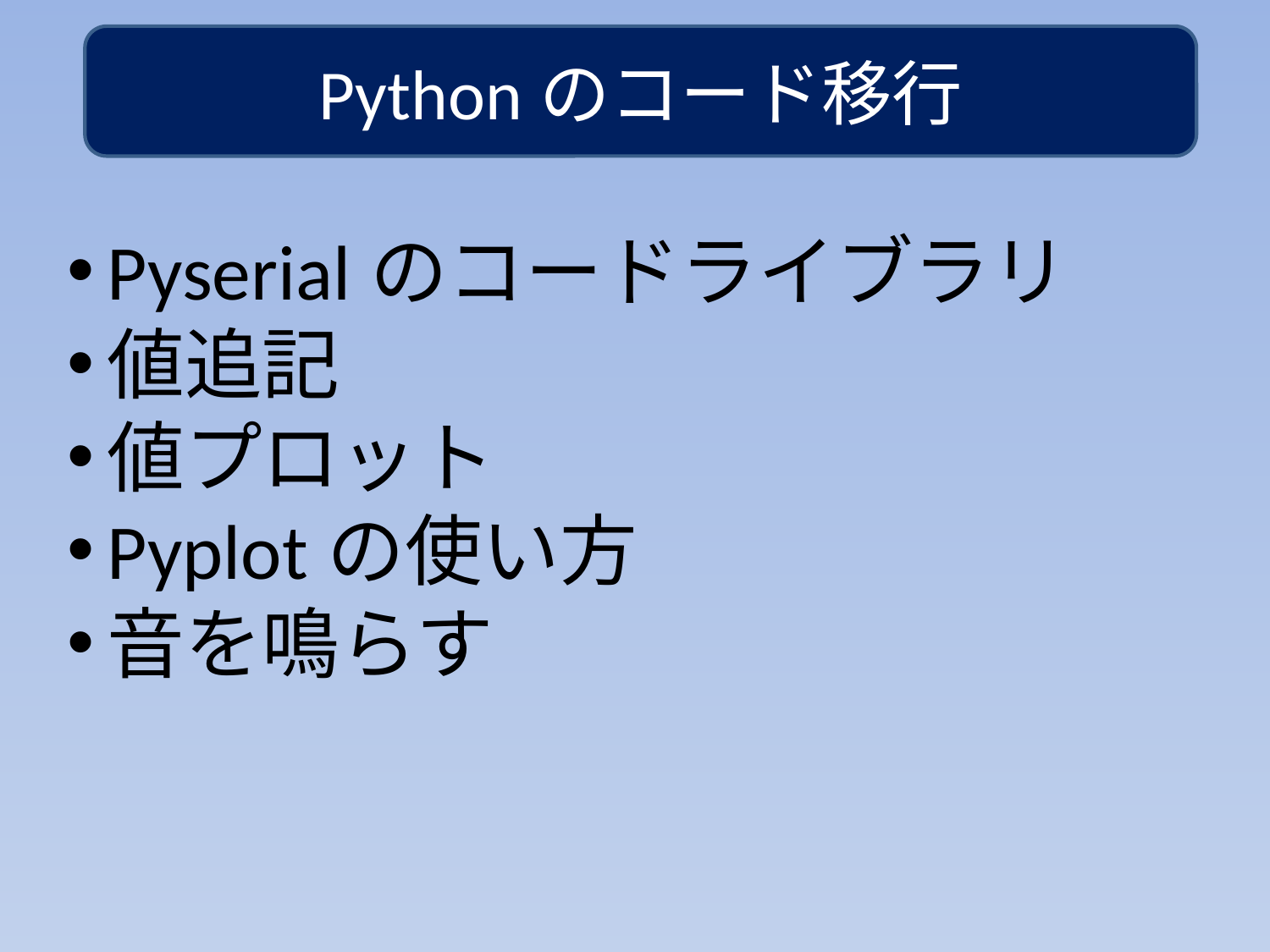

Pythonのコード移行
Pyserialのコードライブラリ
値追記
値プロット
Pyplotの使い方
音を鳴らす